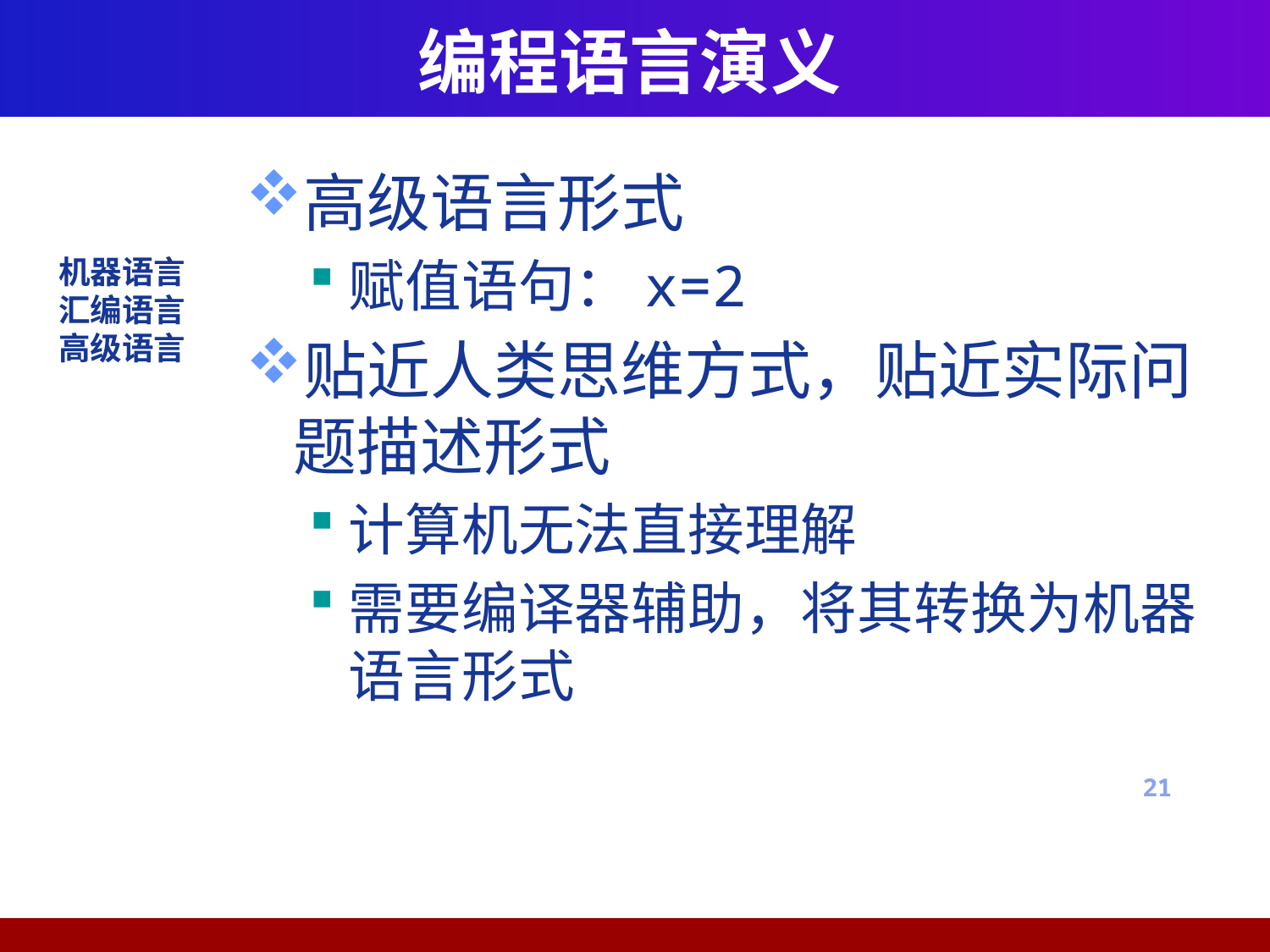

# 编程语言演义
高级语言形式
赋值语句：x=2
贴近人类思维方式，贴近实际问题描述形式
计算机无法直接理解
需要编译器辅助，将其转换为机器语言形式
机器语言
汇编语言
高级语言
21